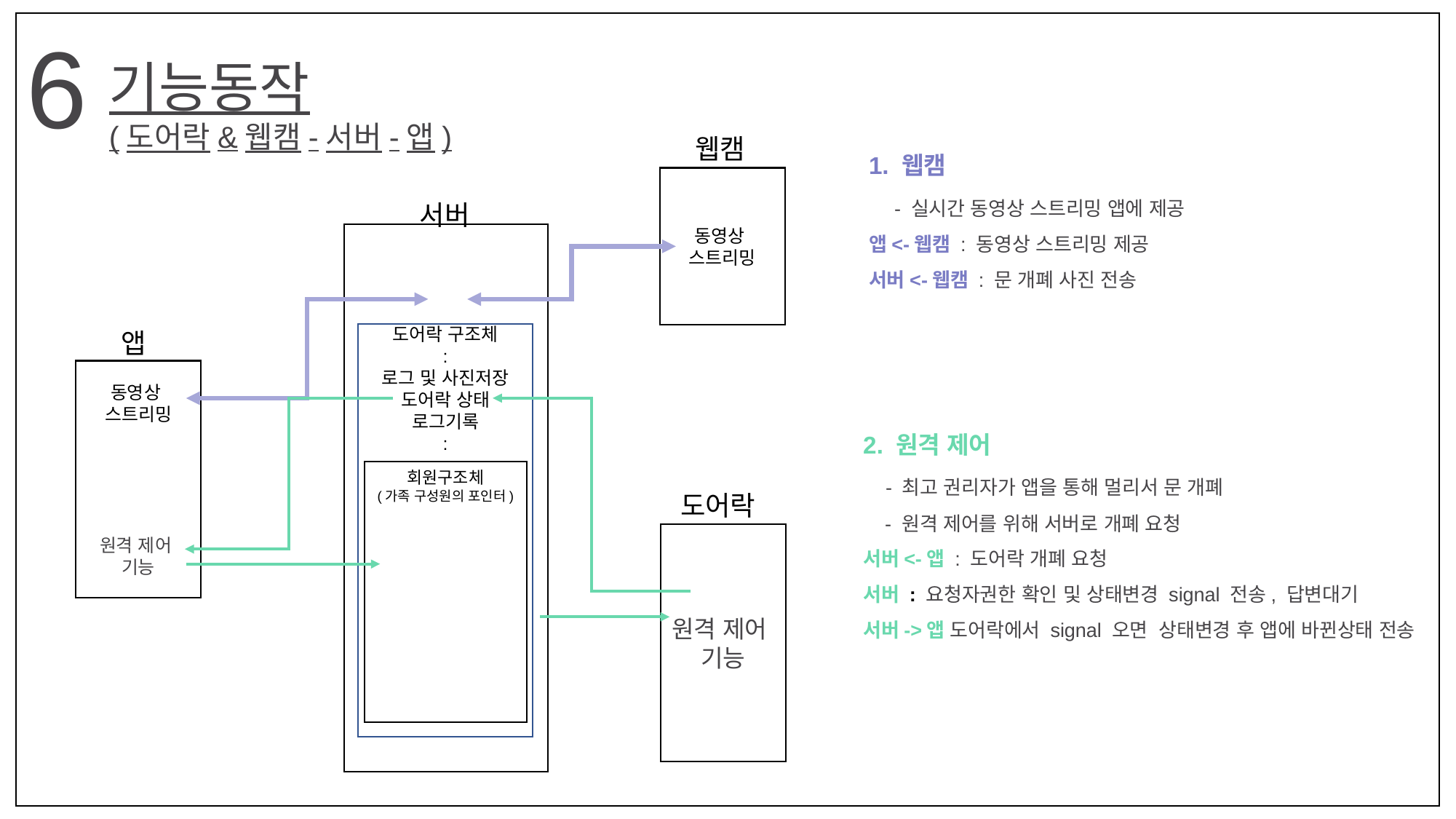

6
기능동작
(도어락&웹캠-서버-앱)

1. 웹캠
    - 실시간 동영상 스트리밍 앱에 제공
앱<-웹캠 : 동영상 스트리밍 제공
서버<-웹캠 : 문 개폐 사진 전송
웹캠
동영상
스트리밍
서버

앱
도어락 구조체
:
로그 및 사진저장
도어락 상태
로그기록
:

동영상
스트리밍

원격 제어
기능
2. 원격 제어
    - 최고 권리자가 앱을 통해 멀리서 문 개폐
    - 원격 제어를 위해 서버로 개폐 요청
서버<-앱 : 도어락 개폐 요청
서버 : 요청자권한 확인 및 상태변경 signal 전송, 답변대기
서버->앱 도어락에서 signal 오면  상태변경 후 앱에 바뀐상태 전송
회원구조체
(가족 구성원의 포인터)

도어락
원격 제어
기능